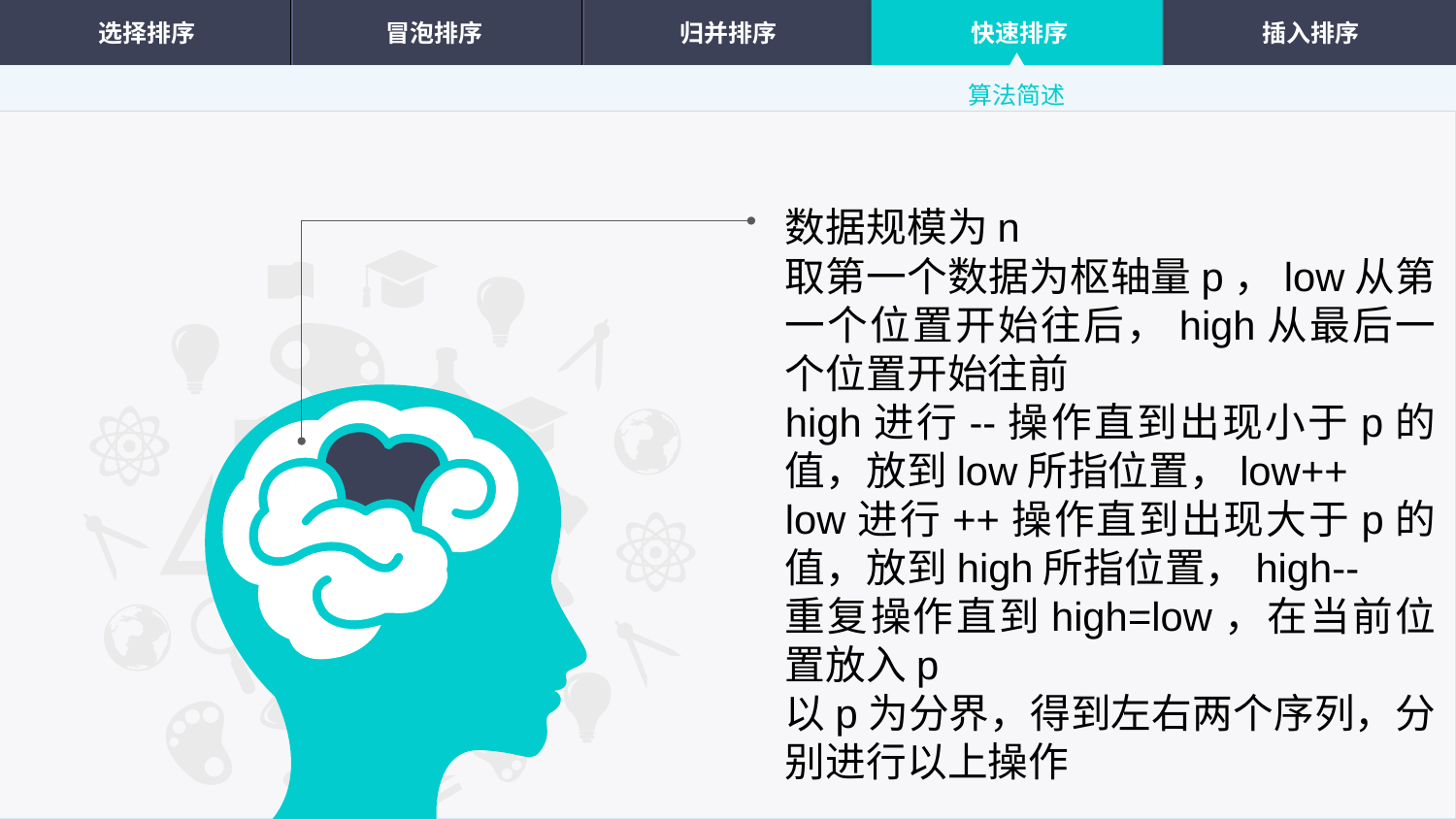

选择排序
冒泡排序
归并排序
快速排序
插入排序
算法简述
数据规模为n
取第一个数据为枢轴量p，low从第一个位置开始往后，high从最后一个位置开始往前
high进行--操作直到出现小于p的值，放到low所指位置，low++
low进行++操作直到出现大于p的值，放到high所指位置，high--
重复操作直到high=low，在当前位置放入p
以p为分界，得到左右两个序列，分别进行以上操作